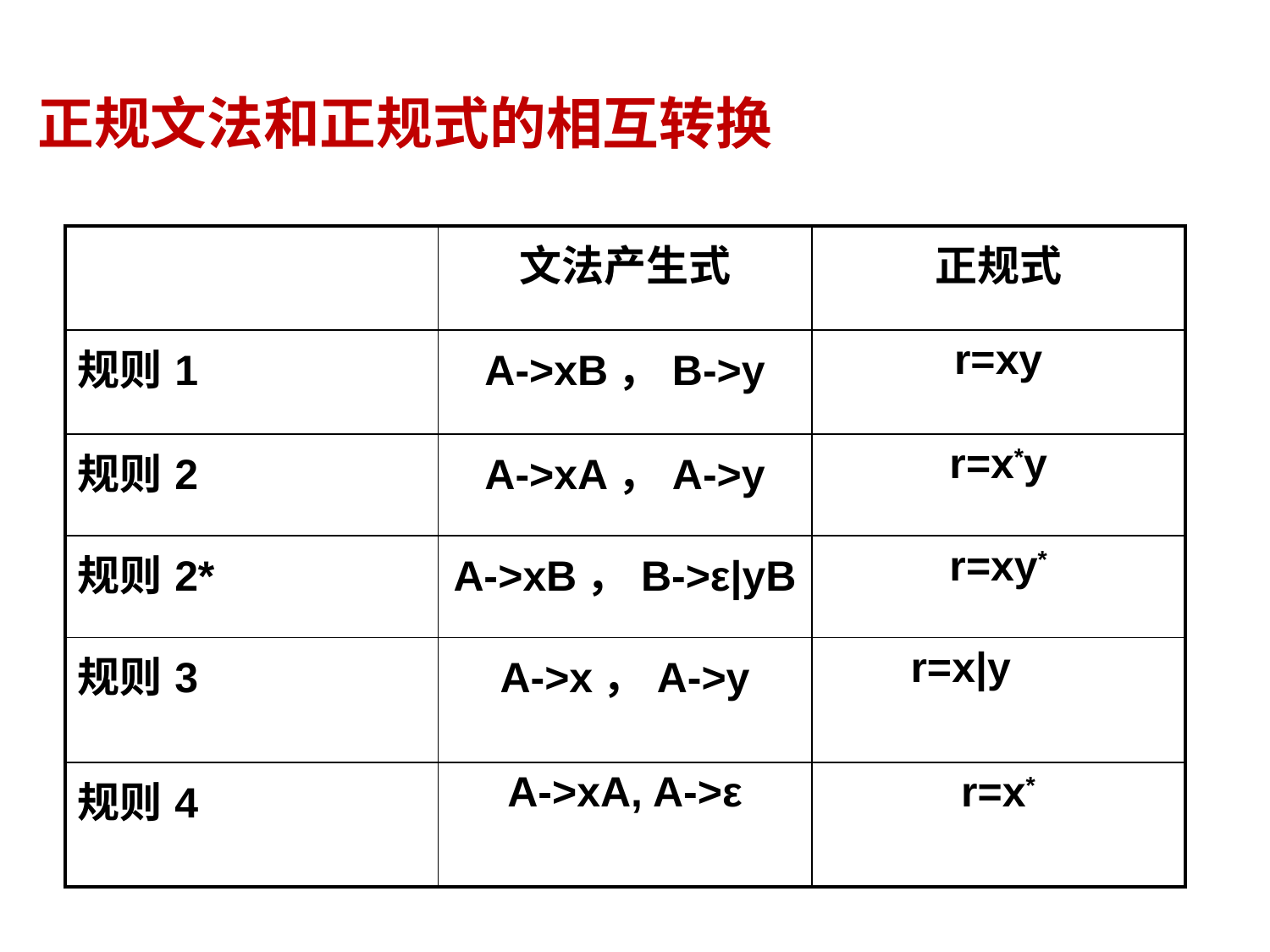

正规文法和正规式的相互转换
|  | 文法产生式 | 正规式 |
| --- | --- | --- |
| 规则1 | A->xB，B->y | r=xy |
| 规则2 | A->xA，A->y | r=x\*y |
| 规则2\* | A->xB，B->ε|yB | r=xy\* |
| 规则3 | A->x，A->y | r=x|y |
| 规则4 | A->xA, A->ε | r=x\* |